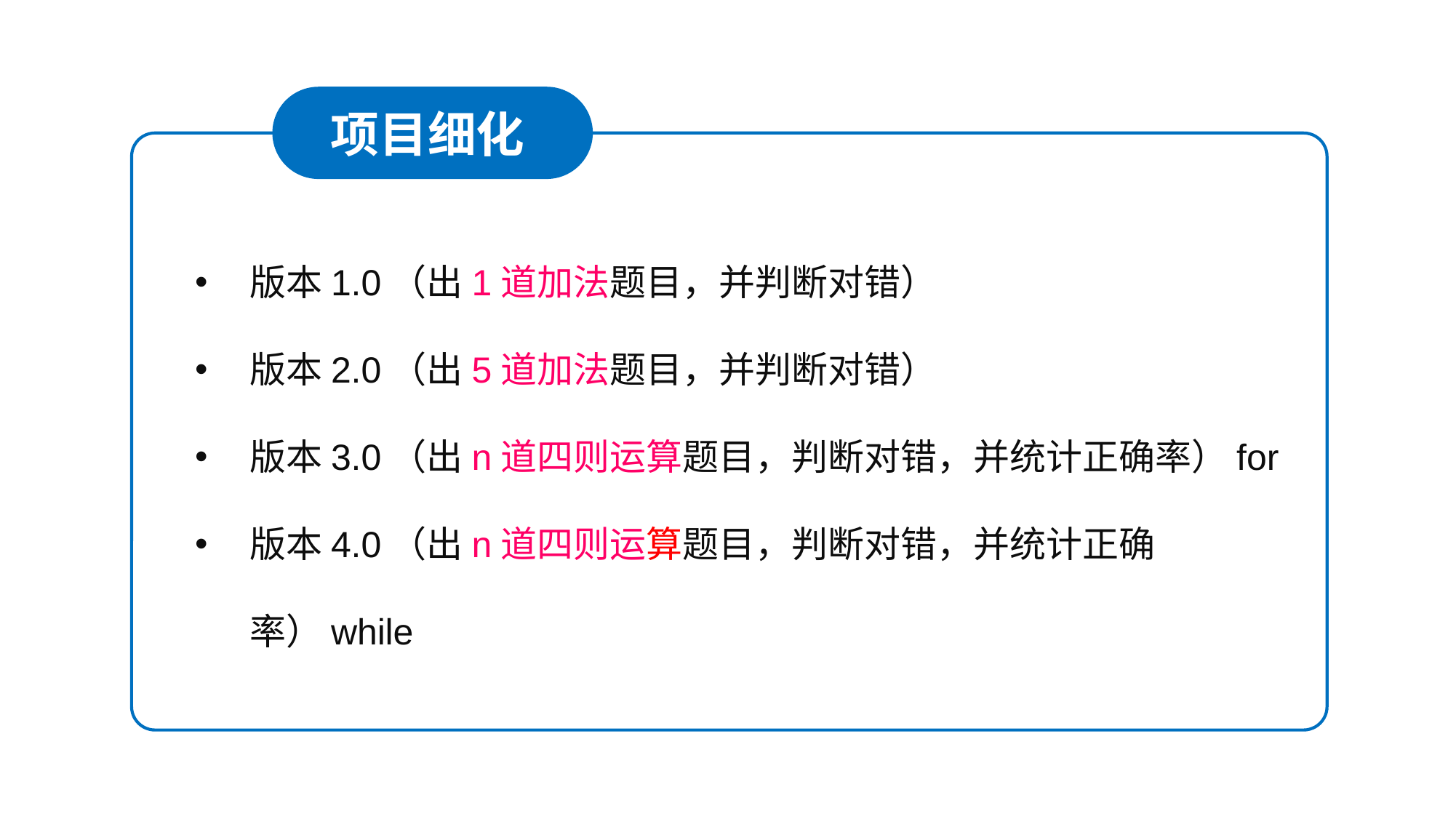

项目细化

版本1.0（出1道加法题目，并判断对错）
版本2.0（出5道加法题目，并判断对错）
版本3.0（出n道四则运算题目，判断对错，并统计正确率）for
版本4.0（出n道四则运算题目，判断对错，并统计正确率）while